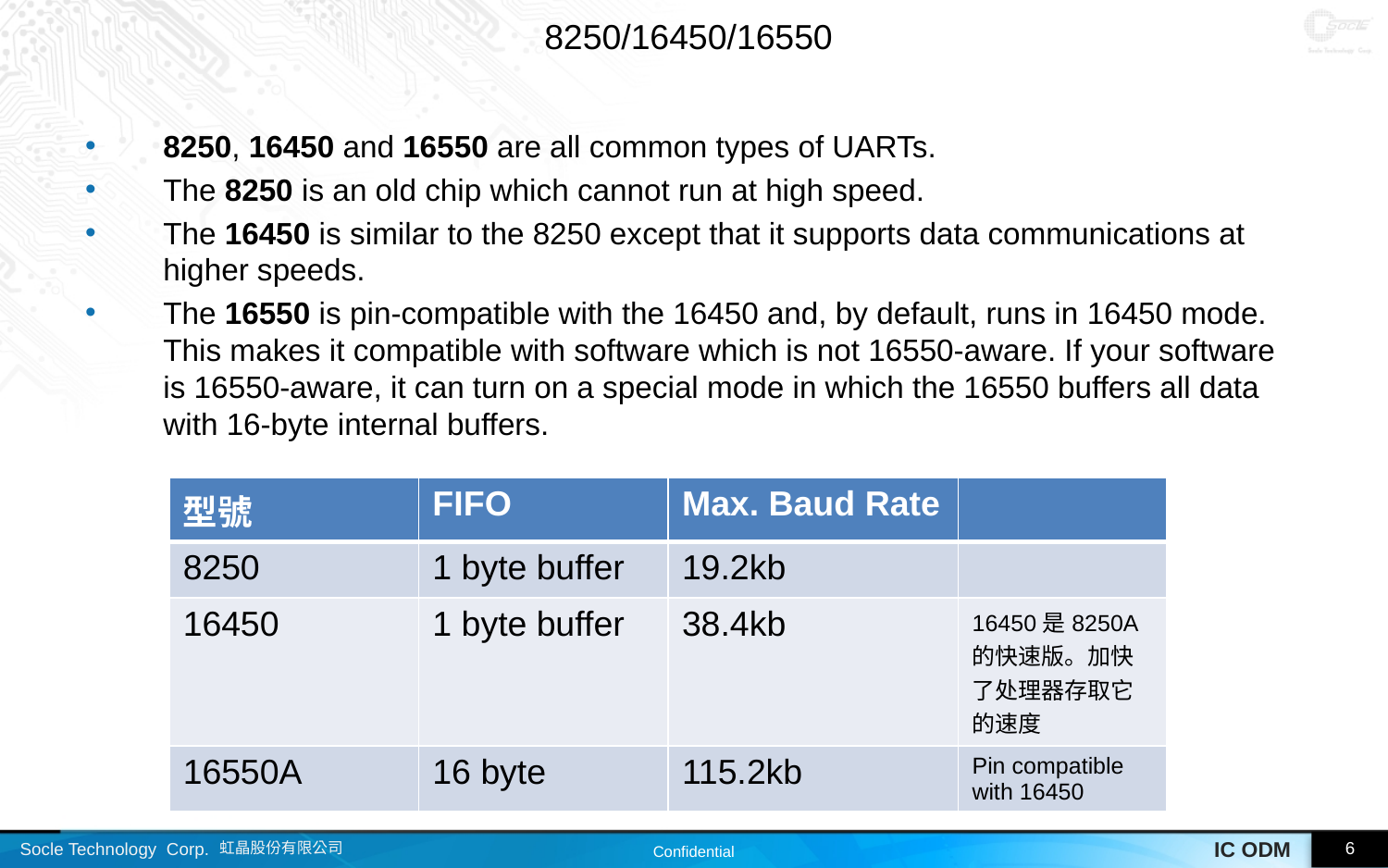

# 8250/16450/16550
8250, 16450 and 16550 are all common types of UARTs.
The 8250 is an old chip which cannot run at high speed.
The 16450 is similar to the 8250 except that it supports data communications at higher speeds.
The 16550 is pin-compatible with the 16450 and, by default, runs in 16450 mode. This makes it compatible with software which is not 16550-aware. If your software is 16550-aware, it can turn on a special mode in which the 16550 buffers all data with 16-byte internal buffers.
| 型號 | FIFO | Max. Baud Rate |  |
| --- | --- | --- | --- |
| 8250 | 1 byte buffer | 19.2kb |  |
| 16450 | 1 byte buffer | 38.4kb | 16450是8250A的快速版。加快了处理器存取它的速度 |
| 16550A | 16 byte | 115.2kb | Pin compatible with 16450 |